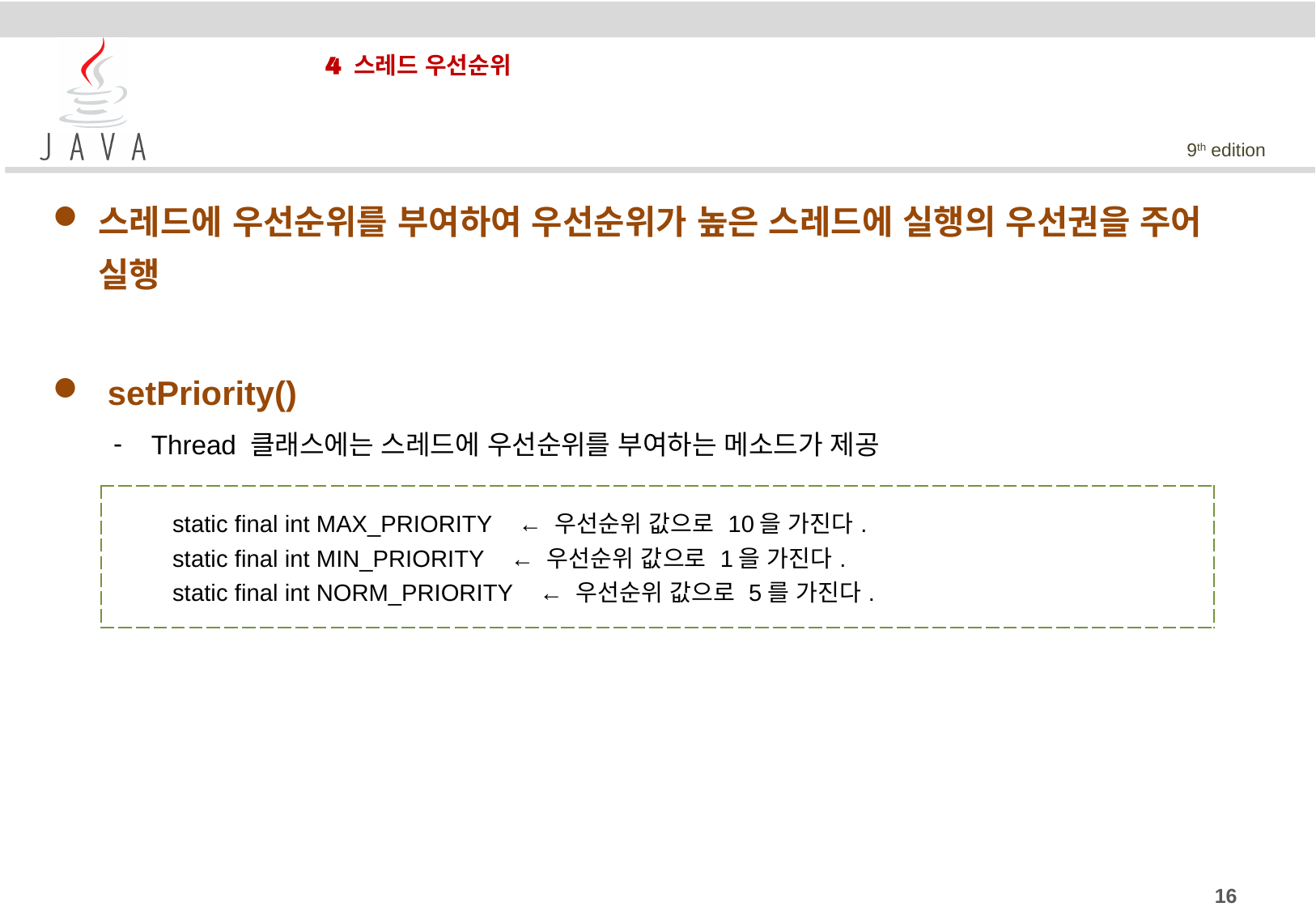

# 4 스레드 우선순위

스레드에 우선순위를 부여하여 우선순위가 높은 스레드에 실행의 우선권을 주어 실행

 setPriority()
Thread 클래스에는 스레드에 우선순위를 부여하는 메소드가 제공
| static final int MAX\_PRIORITY ← 우선순위 값으로 10을 가진다. static final int MIN\_PRIORITY ← 우선순위 값으로 1을 가진다. static final int NORM\_PRIORITY ← 우선순위 값으로 5를 가진다. |
| --- |
16